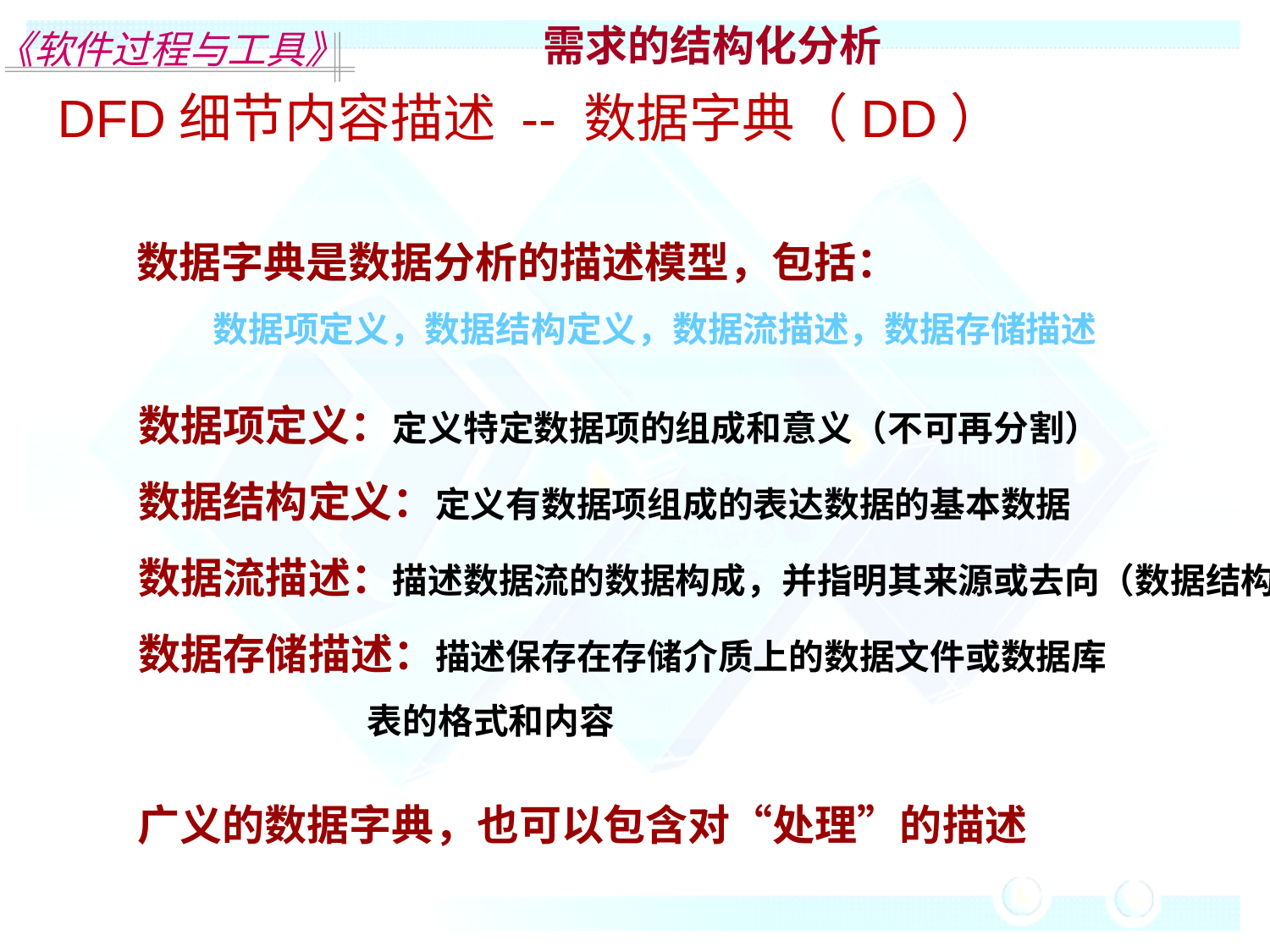

需求的结构化分析
DFD细节内容描述 -- 数据字典（DD）
  数据字典是数据分析的描述模型，包括：
            数据项定义，数据结构定义，数据流描述，数据存储描述
  数据项定义：定义特定数据项的组成和意义（不可再分割）
  数据结构定义：定义有数据项组成的表达数据的基本数据
  数据流描述：描述数据流的数据构成，并指明其来源或去向（数据结构+数据项）
  数据存储描述：描述保存在存储介质上的数据文件或数据库
                               表的格式和内容
  广义的数据字典，也可以包含对“处理”的描述